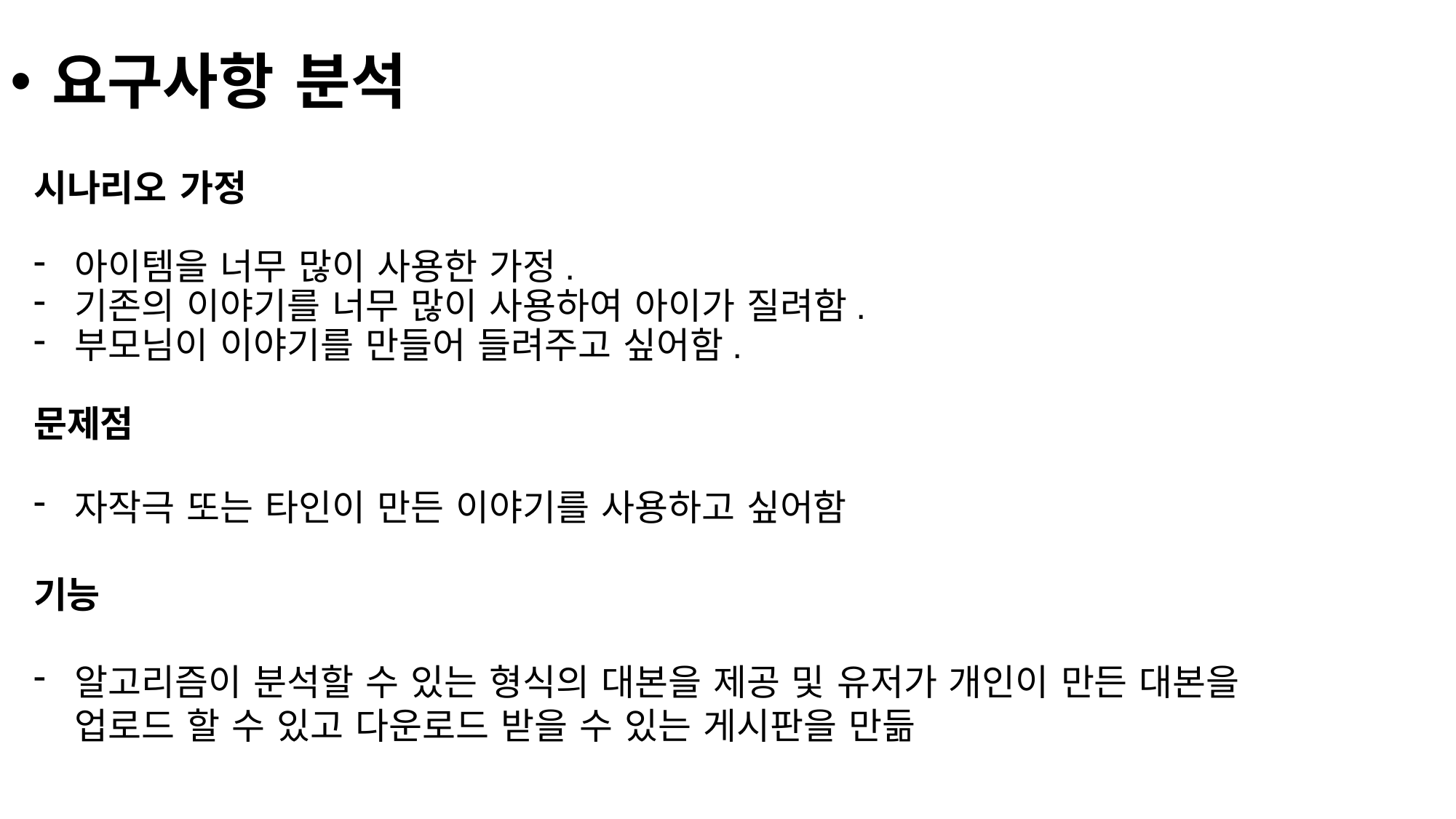

요구사항 분석
시나리오 가정

아이템을 너무 많이 사용한 가정.
기존의 이야기를 너무 많이 사용하여 아이가 질려함.
부모님이 이야기를 만들어 들려주고 싶어함.

문제점

자작극 또는 타인이 만든 이야기를 사용하고 싶어함

기능

알고리즘이 분석할 수 있는 형식의 대본을 제공 및 유저가 개인이 만든 대본을
업로드 할 수 있고 다운로드 받을 수 있는 게시판을 만듦